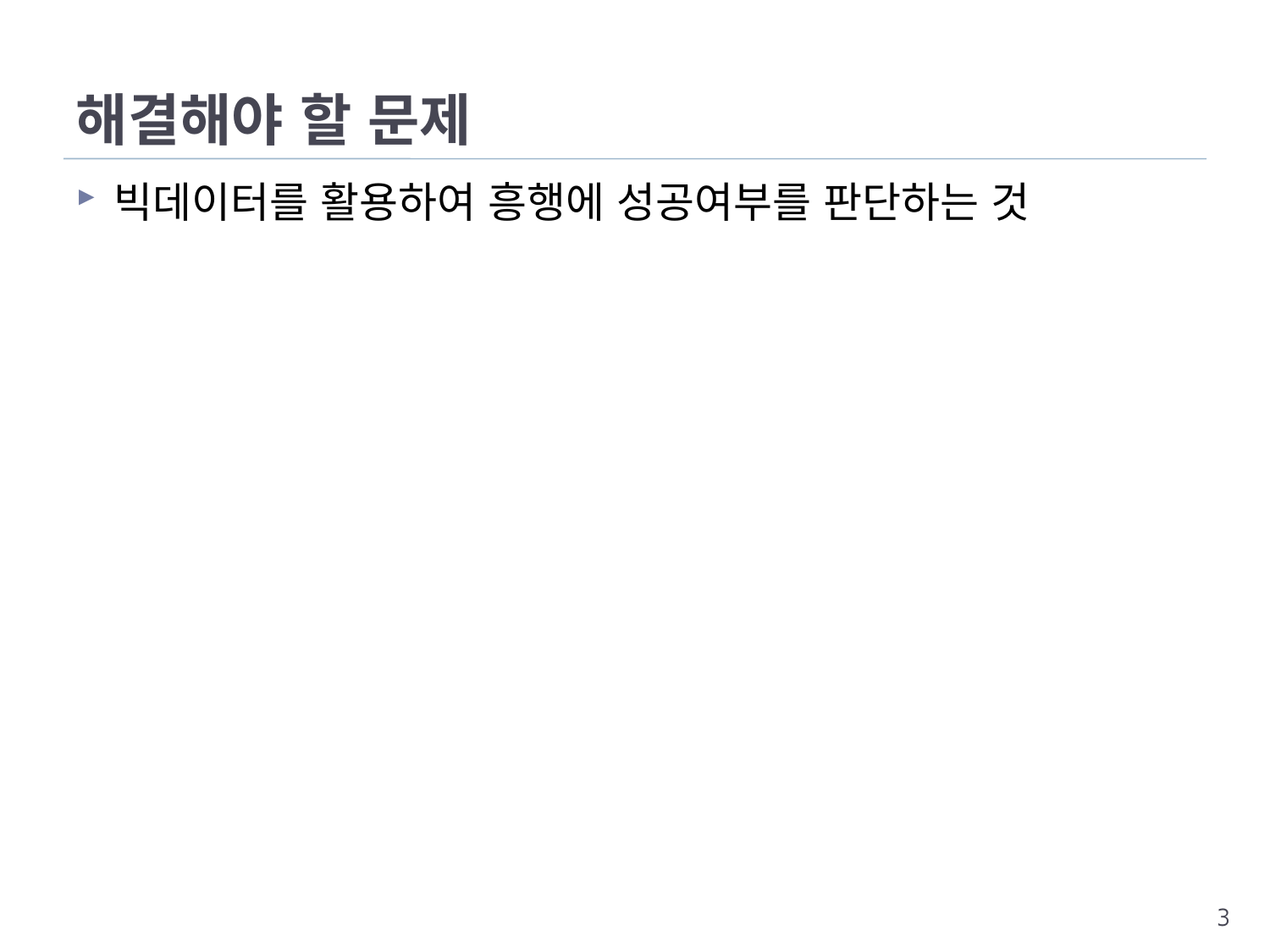

# 해결해야 할 문제
빅데이터를 활용하여 흥행에 성공여부를 판단하는 것
3